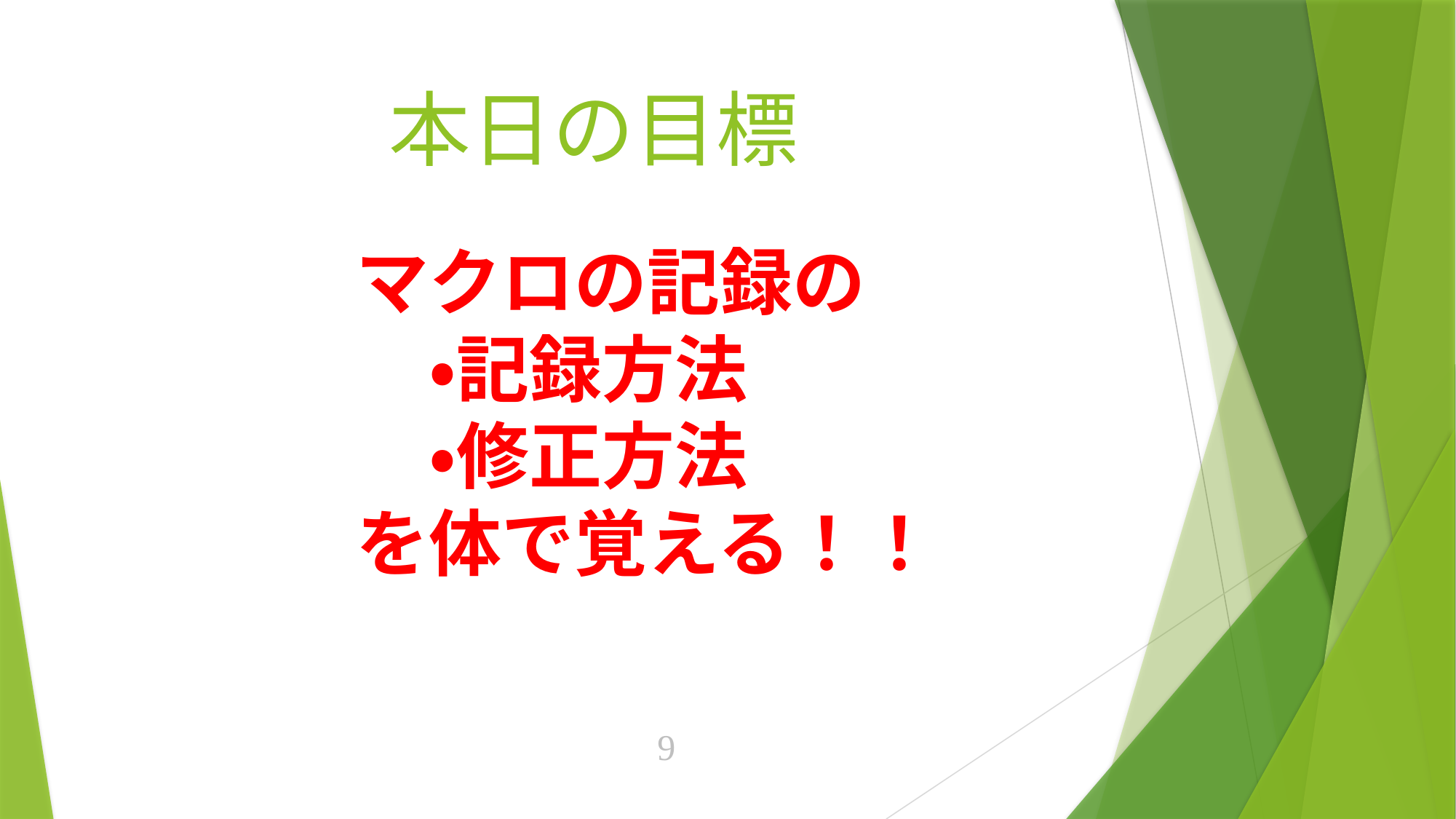

# 本日の目標
マクロの記録の
　・記録方法
　・修正方法
を体で覚える！！
9